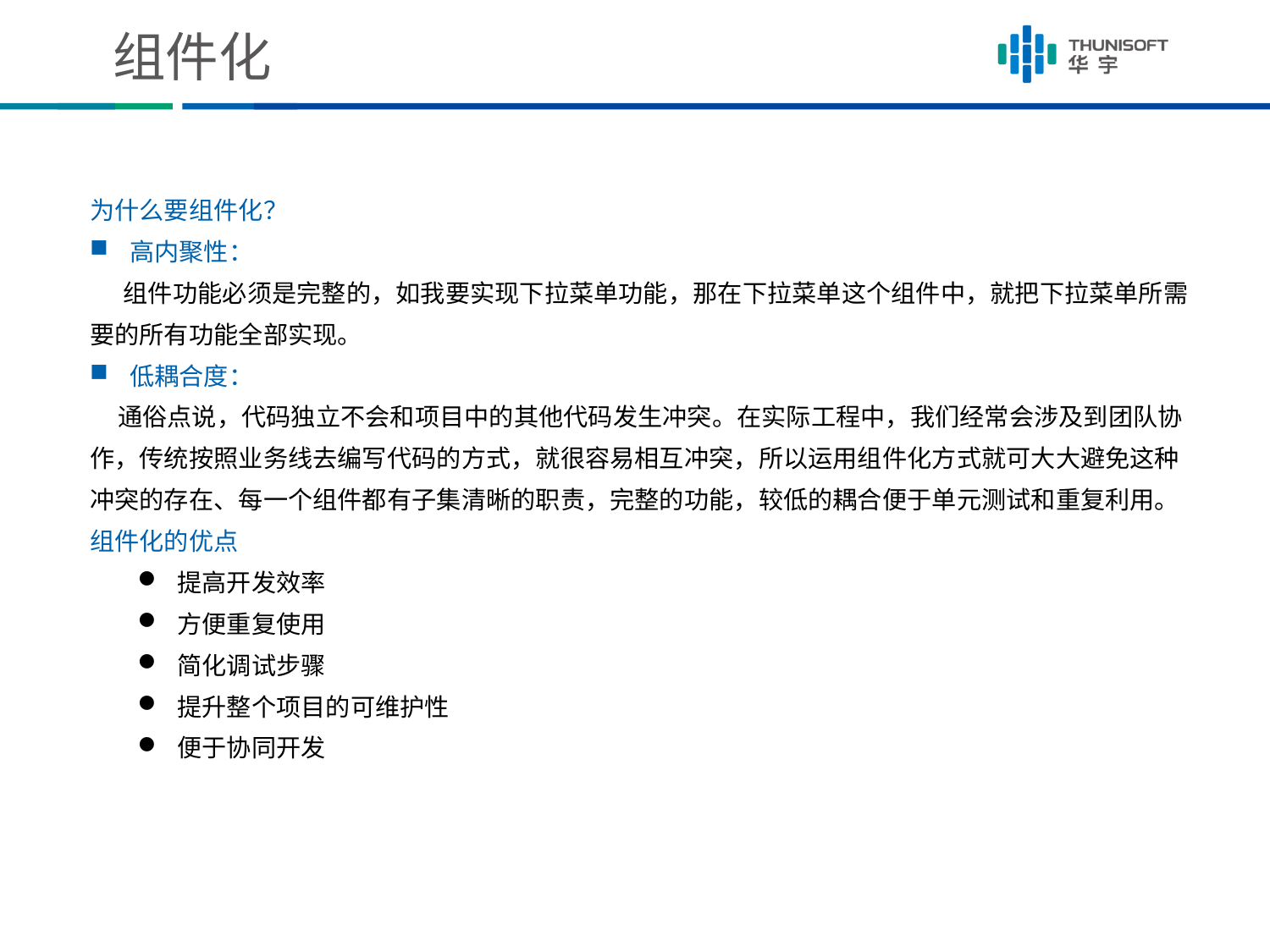

# 组件化
为什么要组件化？
高内聚性：
     组件功能必须是完整的，如我要实现下拉菜单功能，那在下拉菜单这个组件中，就把下拉菜单所需要的所有功能全部实现。
低耦合度：
    通俗点说，代码独立不会和项目中的其他代码发生冲突。在实际工程中，我们经常会涉及到团队协作，传统按照业务线去编写代码的方式，就很容易相互冲突，所以运用组件化方式就可大大避免这种冲突的存在、每一个组件都有子集清晰的职责，完整的功能，较低的耦合便于单元测试和重复利用。
组件化的优点
提高开发效率
方便重复使用
简化调试步骤
提升整个项目的可维护性
便于协同开发

16